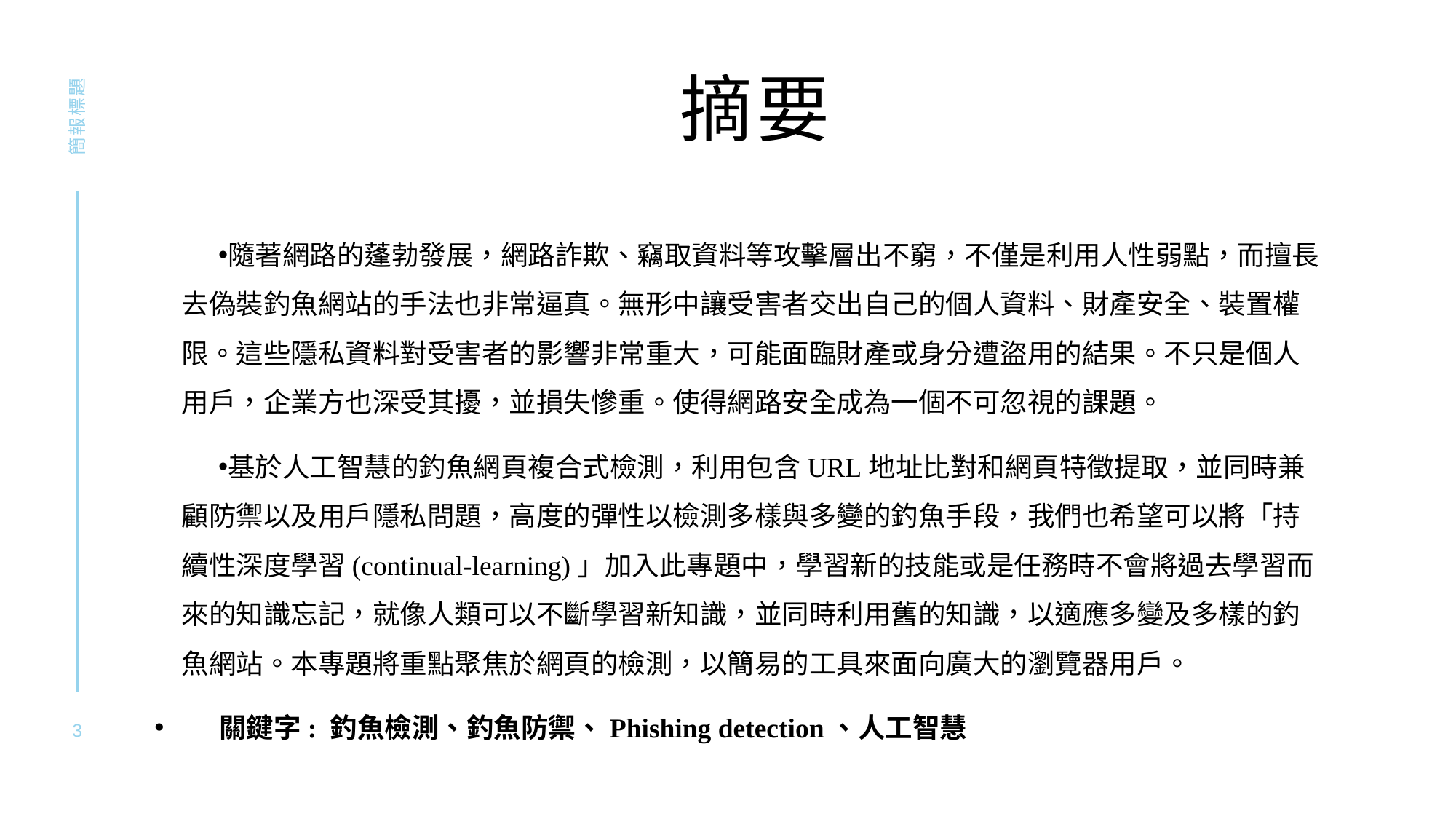

# 摘要
簡報標題
隨著網路的蓬勃發展，網路詐欺、竊取資料等攻擊層出不窮，不僅是利用人性弱點，而擅長去偽裝釣魚網站的手法也非常逼真。無形中讓受害者交出自己的個人資料、財產安全、裝置權限。這些隱私資料對受害者的影響非常重大，可能面臨財產或身分遭盜用的結果。不只是個人用戶，企業方也深受其擾，並損失慘重。使得網路安全成為一個不可忽視的課題。
基於人工智慧的釣魚網頁複合式檢測，利用包含URL地址比對和網頁特徵提取，並同時兼顧防禦以及用戶隱私問題，高度的彈性以檢測多樣與多變的釣魚手段，我們也希望可以將「持續性深度學習(continual-learning)」加入此專題中，學習新的技能或是任務時不會將過去學習而來的知識忘記，就像人類可以不斷學習新知識，並同時利用舊的知識，以適應多變及多樣的釣魚網站。本專題將重點聚焦於網頁的檢測，以簡易的工具來面向廣大的瀏覽器用戶。
     關鍵字: 釣魚檢測、釣魚防禦、Phishing detection、人工智慧

3